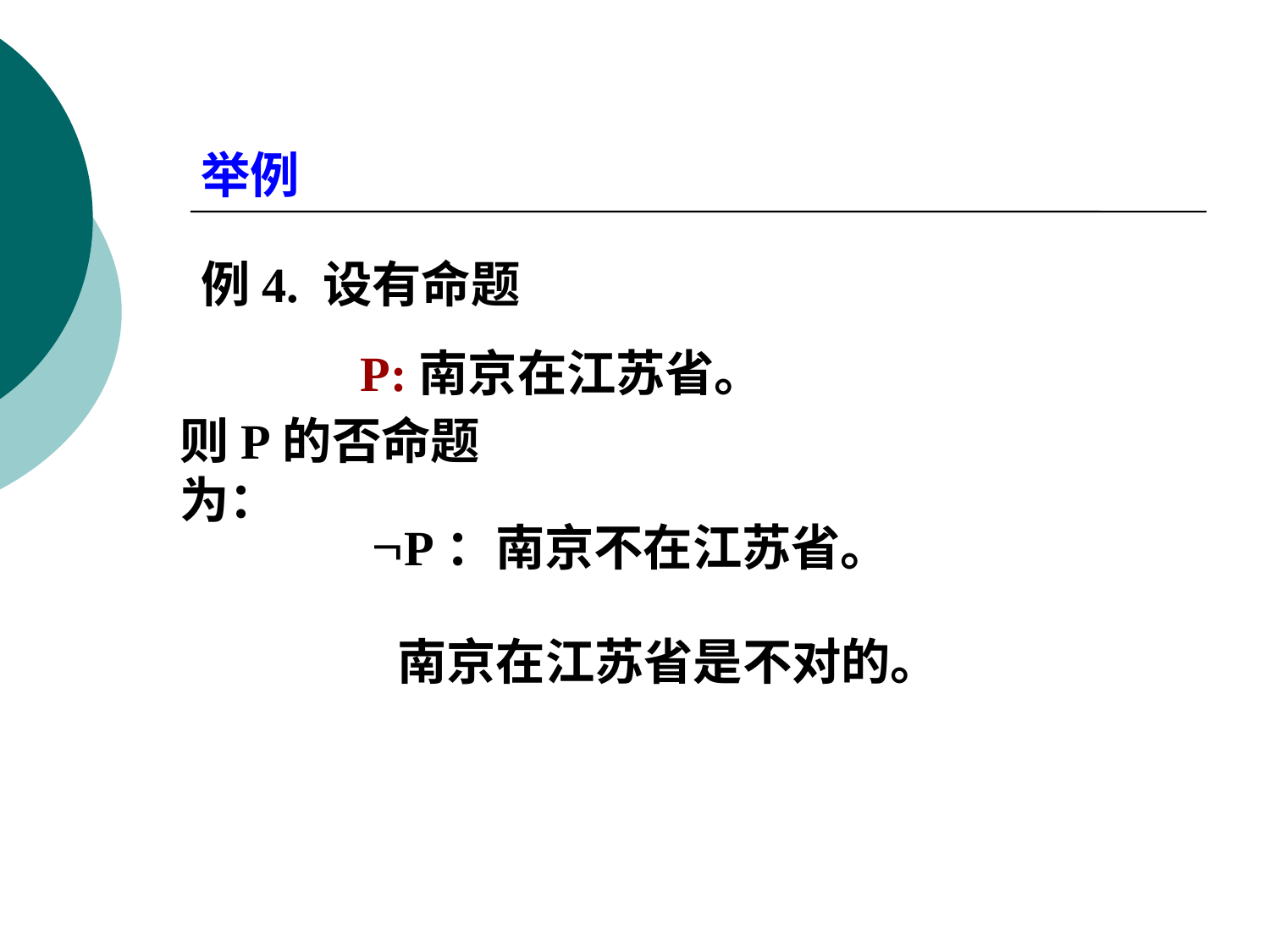

举例
例4. 设有命题
             P:南京在江苏省。
则P的否命题为：
¬P：南京不在江苏省。
南京在江苏省是不对的。